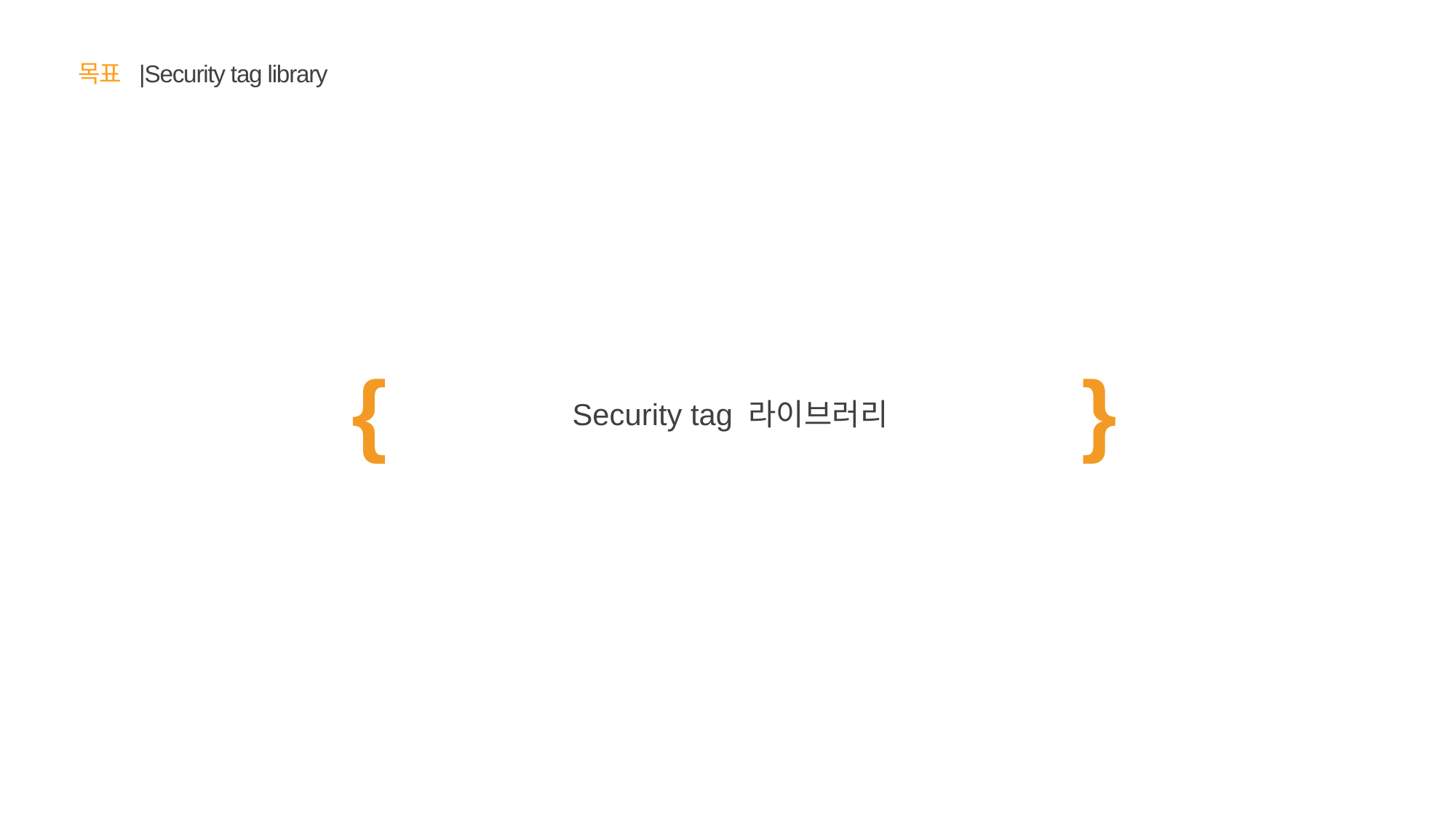

목표  |Security tag library
{
}
Security tag 라이브러리